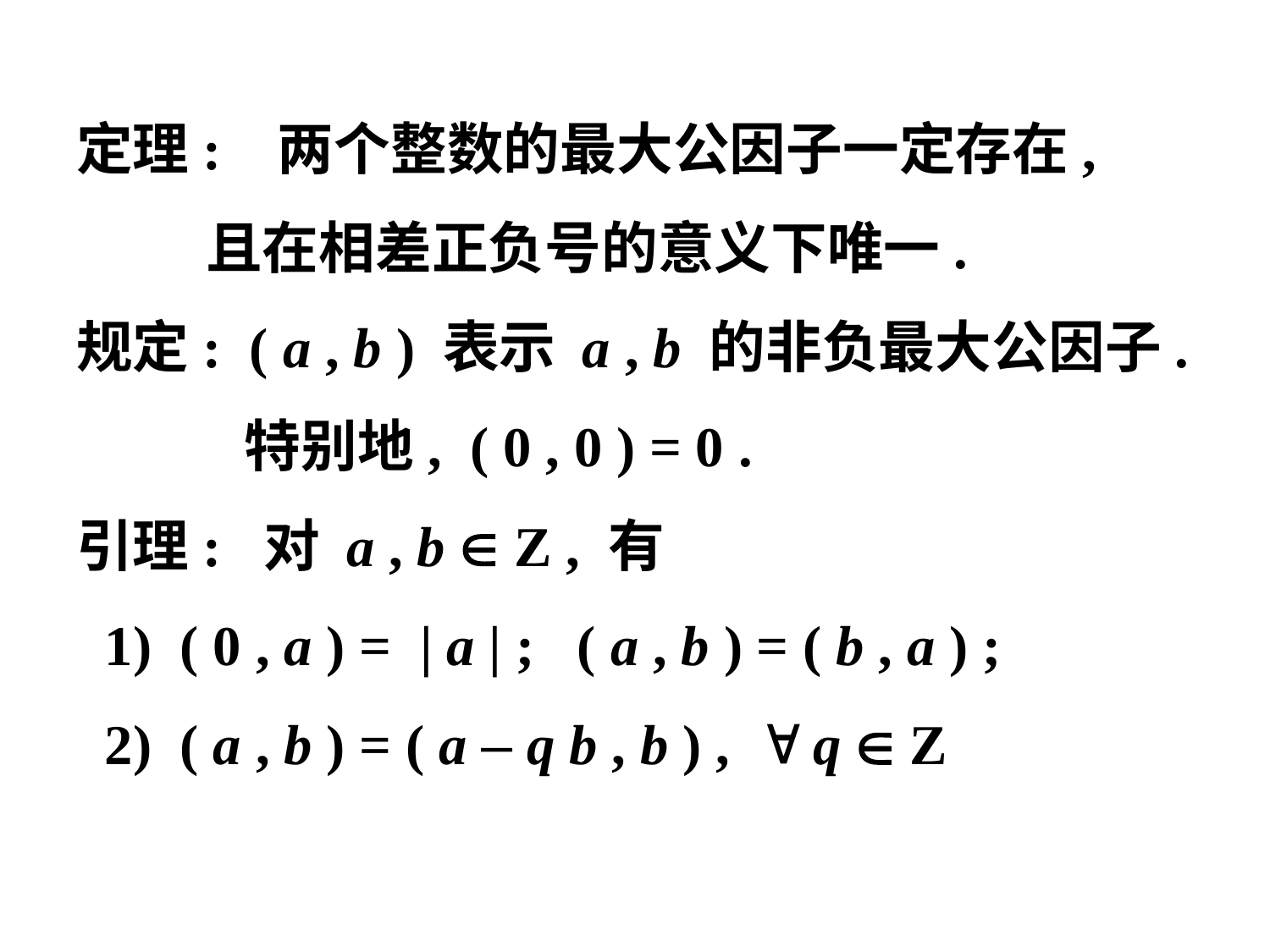

定理:   两个整数的最大公因子一定存在,
         且在相差正负号的意义下唯一.
规定:  ( a , b ) 表示 a , b 的非负最大公因子.
            特别地,  ( 0 , 0 ) = 0 .
引理:  对 a , b ∈ Z , 有
  1)  ( 0 , a ) =  | a | ;   ( a , b ) = ( b , a ) ;
  2)  ( a , b ) = ( a – q b , b ) ,  ∀ q ∈ Z